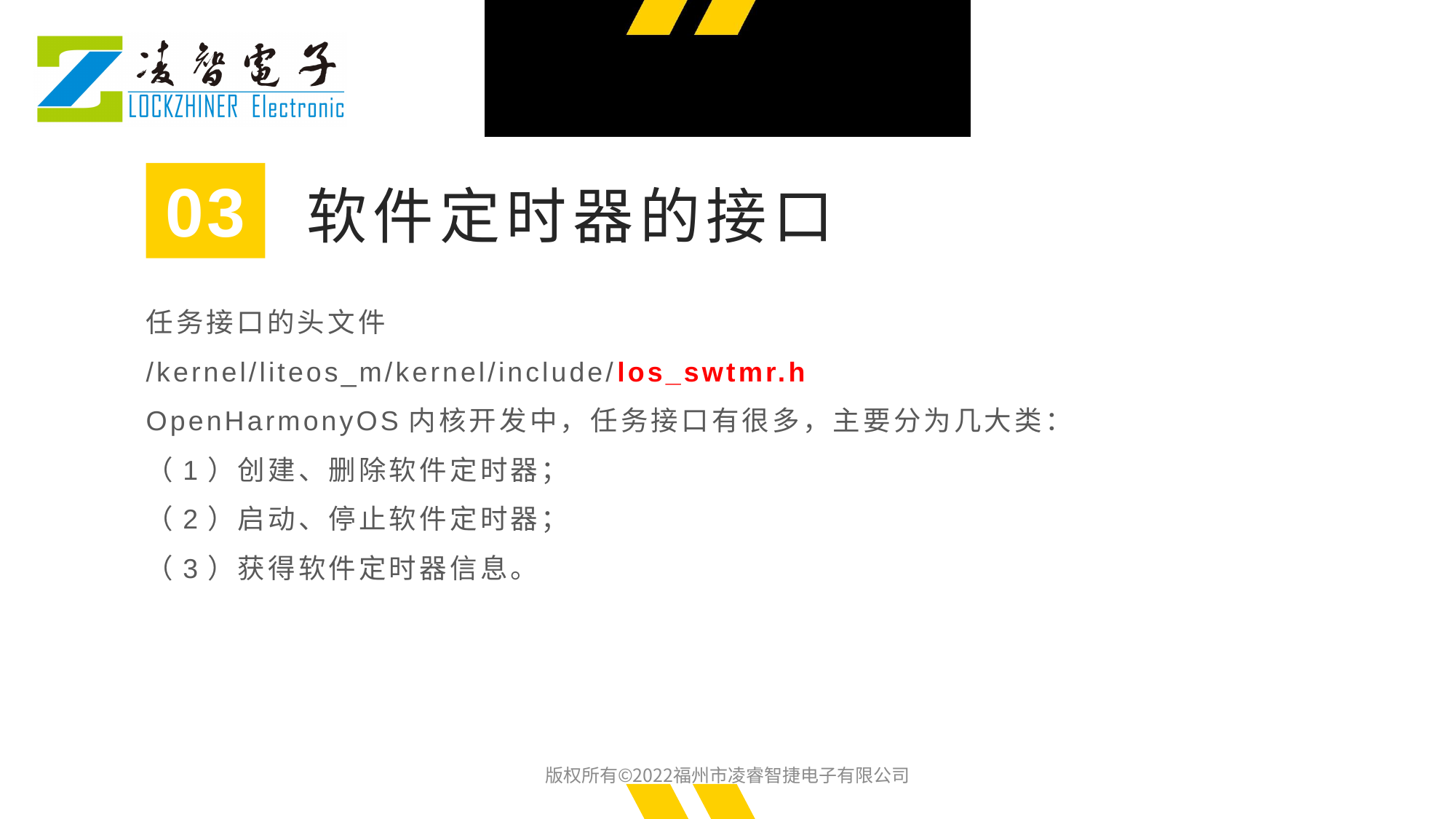

03
软件定时器的接口
任务接口的头文件
/kernel/liteos_m/kernel/include/los_swtmr.h
OpenHarmonyOS内核开发中，任务接口有很多，主要分为几大类：
（1）创建、删除软件定时器；
（2）启动、停止软件定时器；
（3）获得软件定时器信息。
版权所有©2022福州市凌睿智捷电子有限公司
5